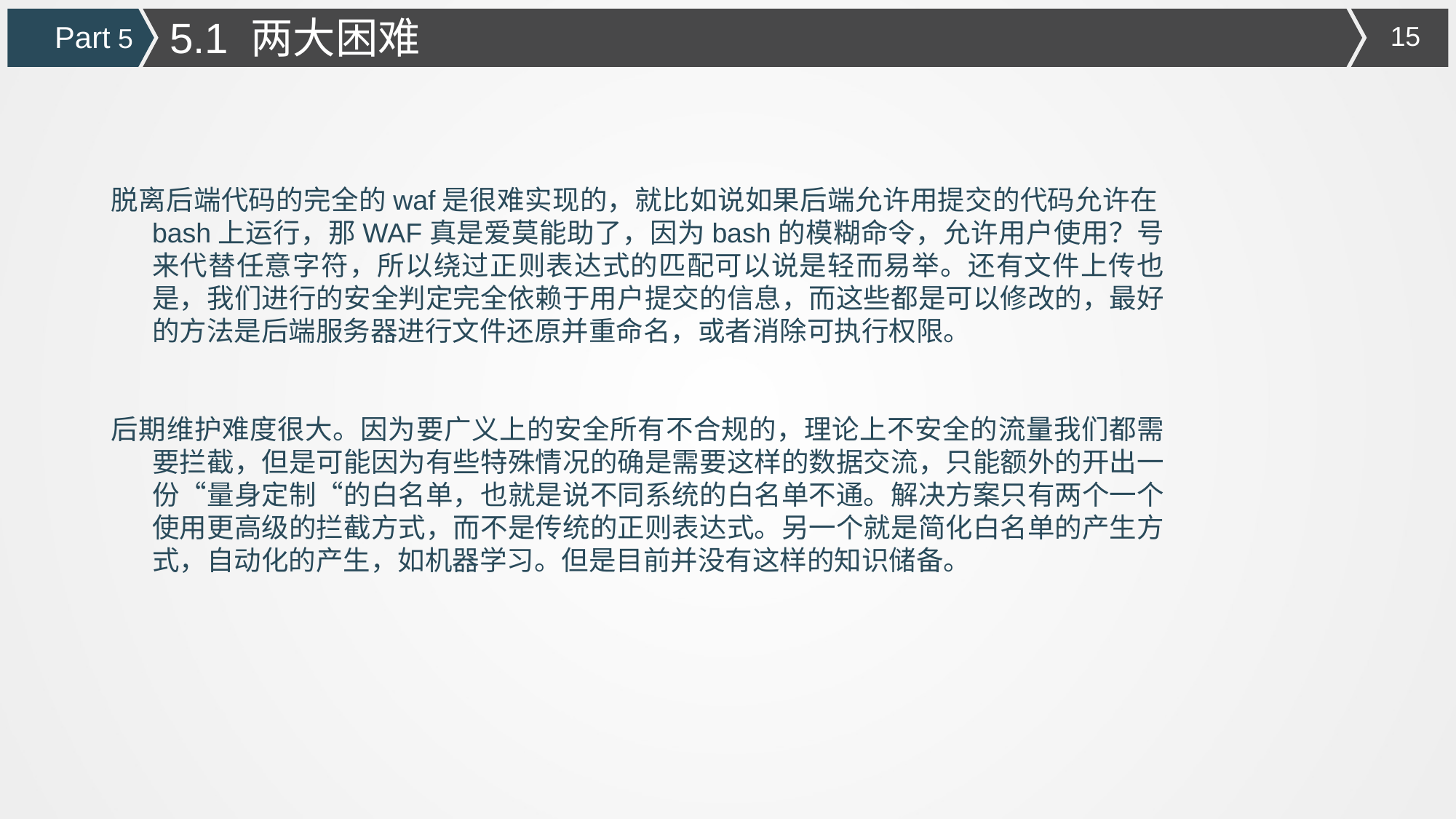

5.1 两大困难
Part 5
脱离后端代码的完全的waf是很难实现的，就比如说如果后端允许用提交的代码允许在bash上运行，那WAF真是爱莫能助了，因为bash的模糊命令，允许用户使用？号来代替任意字符，所以绕过正则表达式的匹配可以说是轻而易举。还有文件上传也是，我们进行的安全判定完全依赖于用户提交的信息，而这些都是可以修改的，最好的方法是后端服务器进行文件还原并重命名，或者消除可执行权限。

后期维护难度很大。因为要广义上的安全所有不合规的，理论上不安全的流量我们都需要拦截，但是可能因为有些特殊情况的确是需要这样的数据交流，只能额外的开出一份“量身定制“的白名单，也就是说不同系统的白名单不通。解决方案只有两个一个使用更高级的拦截方式，而不是传统的正则表达式。另一个就是简化白名单的产生方式，自动化的产生，如机器学习。但是目前并没有这样的知识储备。